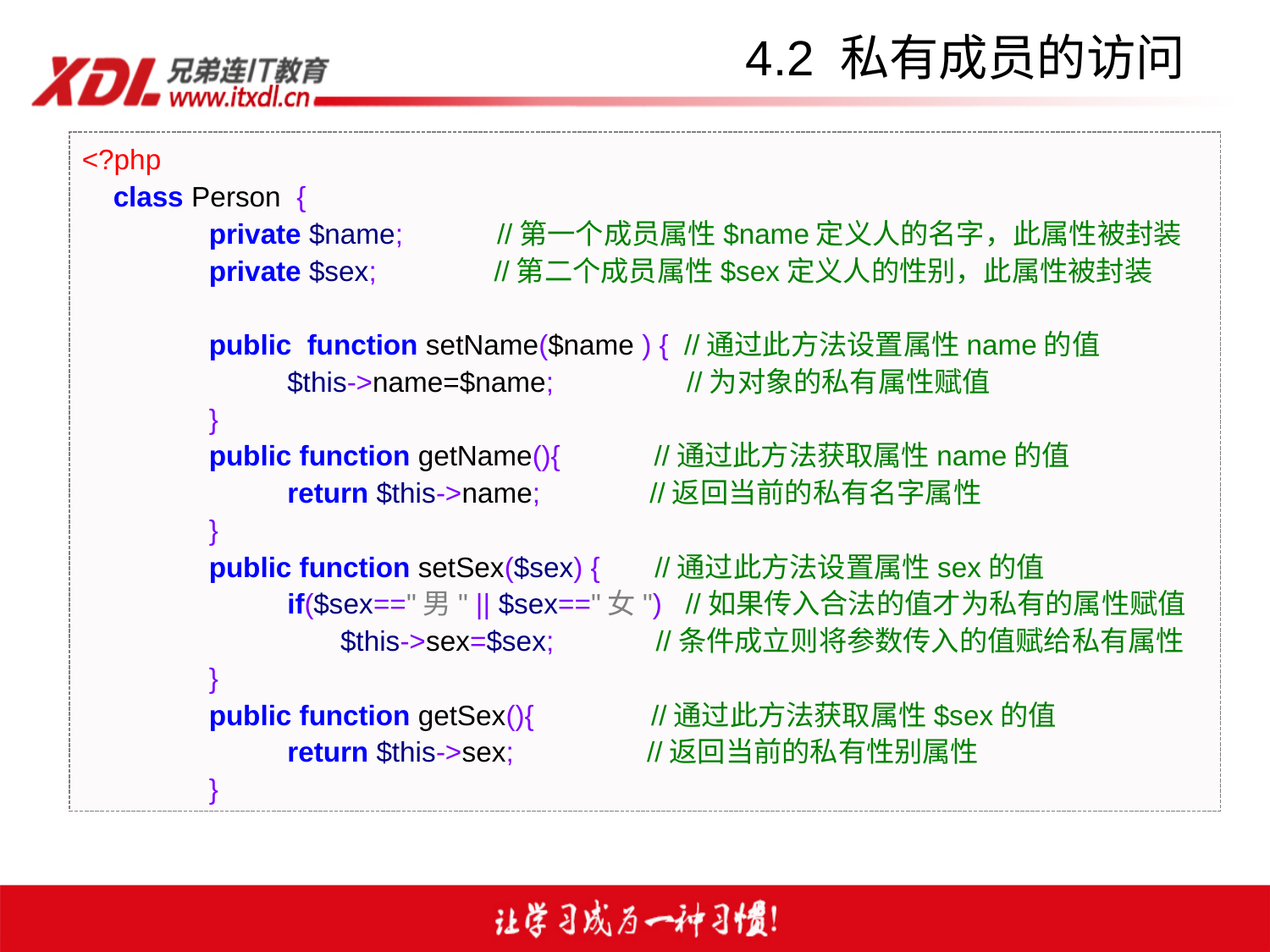

# 4.2 私有成员的访问
<?php
    class Person  {
	private $name;            //第一个成员属性$name定义人的名字，此属性被封装
       	private $sex;               //第二个成员属性$sex定义人的性别，此属性被封装

        	public  function setName($name ) {  //通过此方法设置属性name的值
            	          $this->name=$name;                 //为对象的私有属性赋值
        	}
       	public function getName(){            //通过此方法获取属性name的值
            	          return $this->name;              //返回当前的私有名字属性
        	}
        	public function setSex($sex) {       //通过此方法设置属性sex的值
            	          if($sex=="男" || $sex=="女")   //如果传入合法的值才为私有的属性赋值
                                 $this->sex=$sex;             //条件成立则将参数传入的值赋给私有属性
          	}
       	public function getSex(){               //通过此方法获取属性$sex的值
            	          return $this->sex;                 //返回当前的私有性别属性
        	}